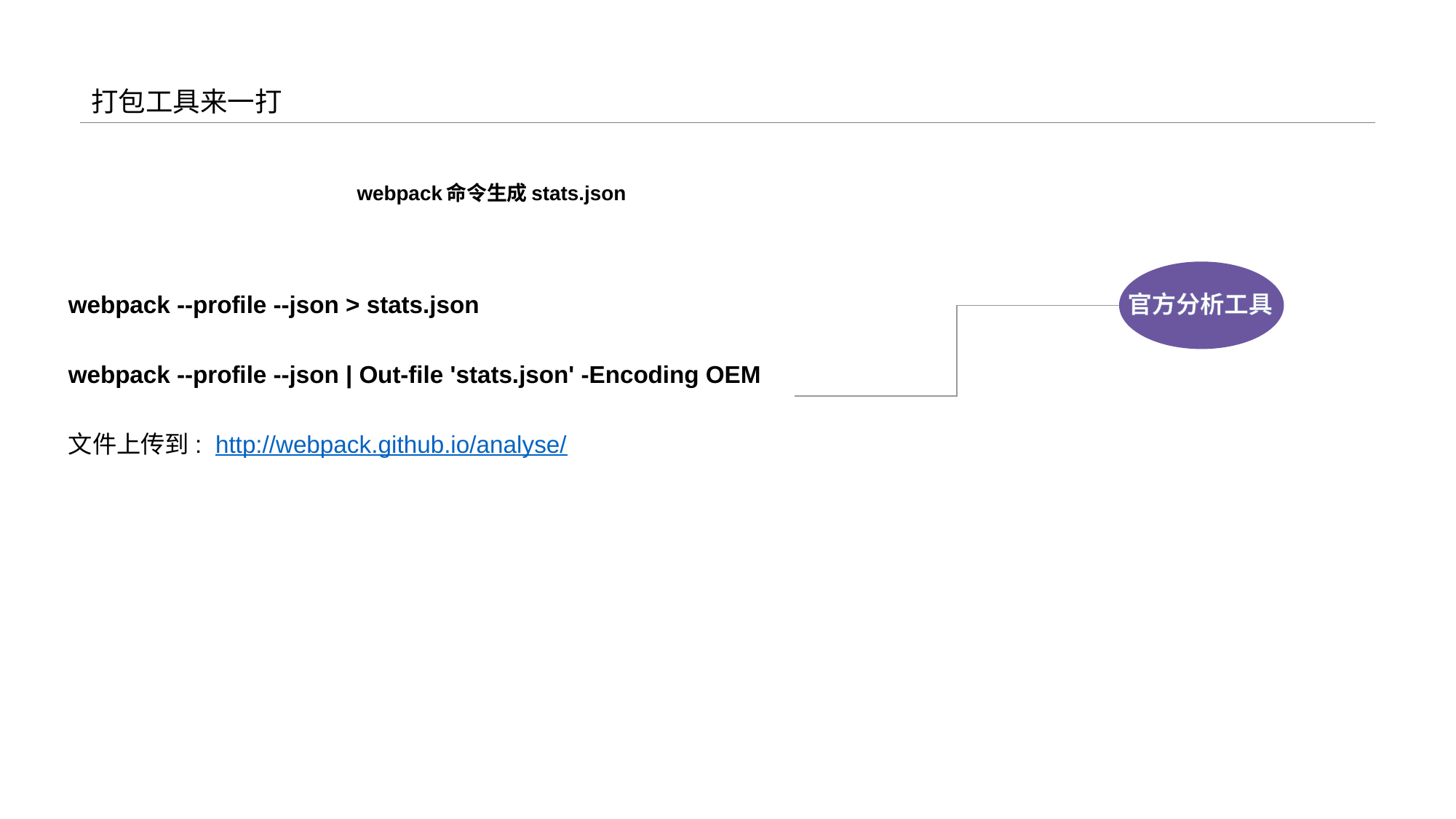

# 打包工具来一打
webpack命令生成stats.json

webpack --profile --json > stats.json

webpack --profile --json | Out-file 'stats.json' -Encoding OEM

文件上传到:  http://webpack.github.io/analyse/
官方分析工具
38